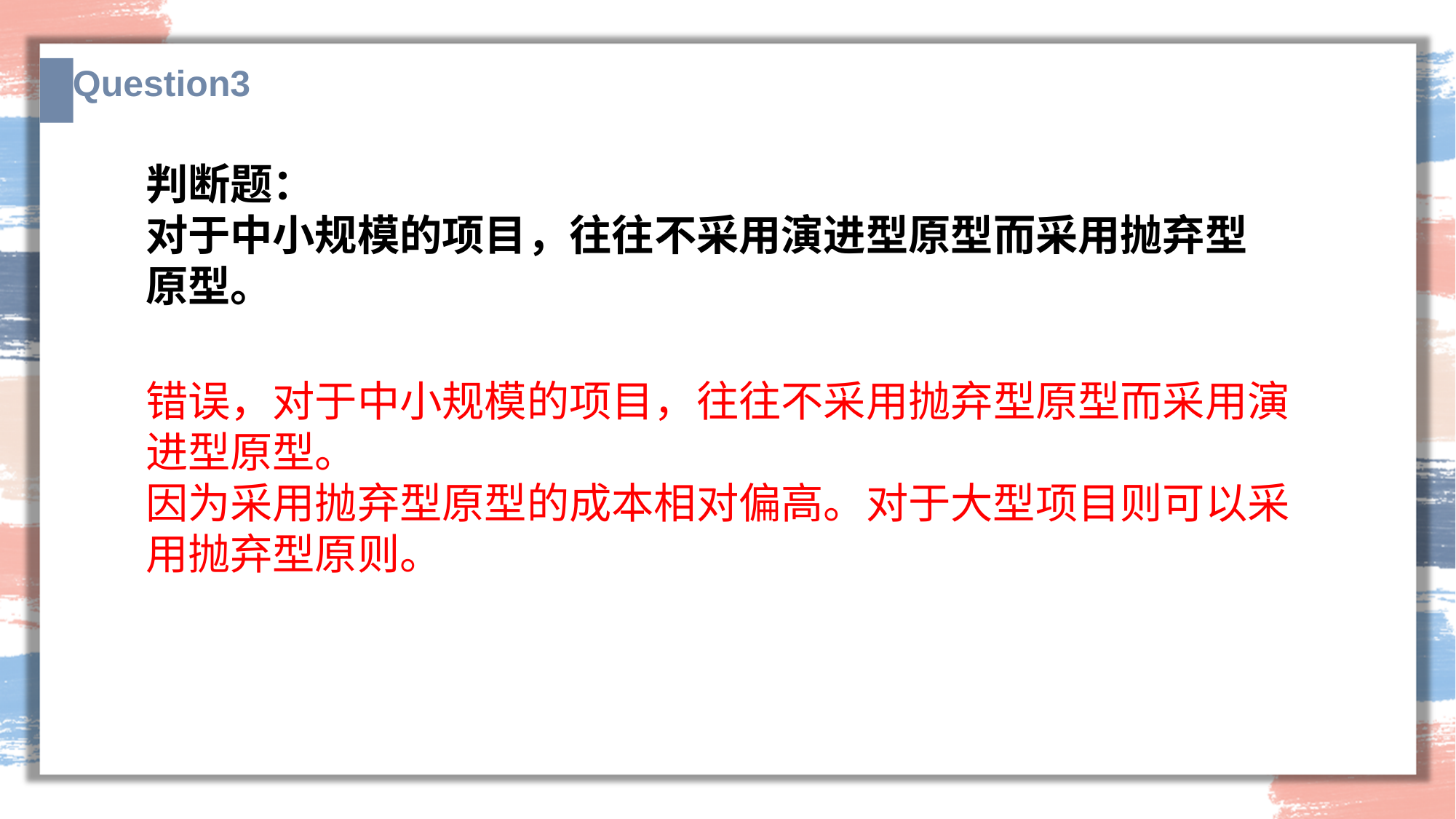

Question3

判断题：
对于中小规模的项目，往往不采用演进型原型而采用抛弃型原型。

错误，对于中小规模的项目，往往不采用抛弃型原型而采用演进型原型。
因为采用抛弃型原型的成本相对偏高。对于大型项目则可以采用抛弃型原则。